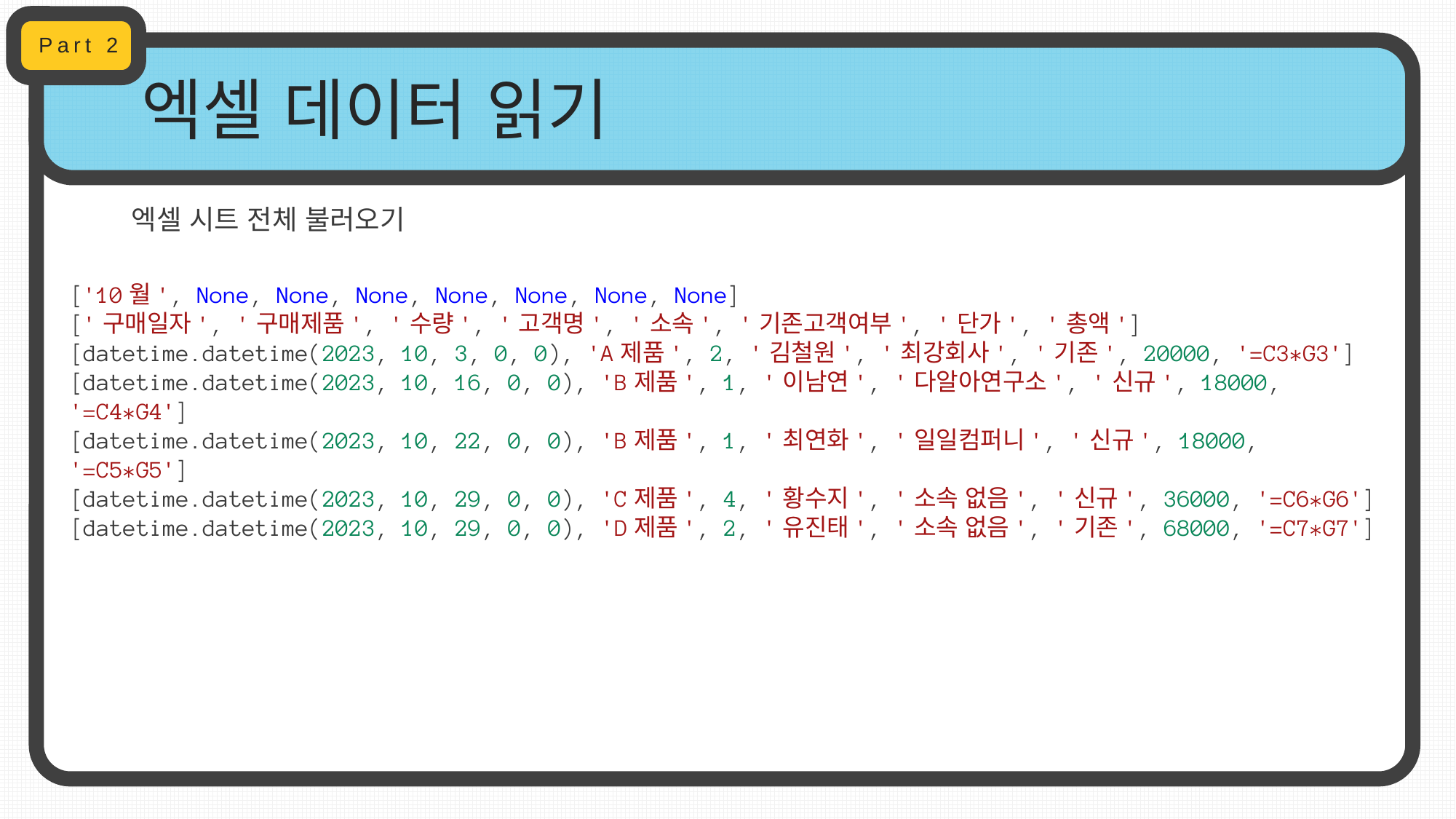

Part 2

엑셀 데이터 읽기

엑셀 시트 전체 불러오기

['10월', None, None, None, None, None, None, None]
['구매일자', '구매제품', '수량', '고객명', '소속', '기존고객여부', '단가', '총액']
[datetime.datetime(2023, 10, 3, 0, 0), 'A제품', 2, '김철원', '최강회사', '기존', 20000, '=C3*G3']
[datetime.datetime(2023, 10, 16, 0, 0), 'B제품', 1, '이남연', '다알아연구소', '신규', 18000, '=C4*G4']
[datetime.datetime(2023, 10, 22, 0, 0), 'B제품', 1, '최연화', '일일컴퍼니', '신규', 18000, '=C5*G5']
[datetime.datetime(2023, 10, 29, 0, 0), 'C제품', 4, '황수지', '소속 없음', '신규', 36000, '=C6*G6']
[datetime.datetime(2023, 10, 29, 0, 0), 'D제품', 2, '유진태', '소속 없음', '기존', 68000, '=C7*G7']